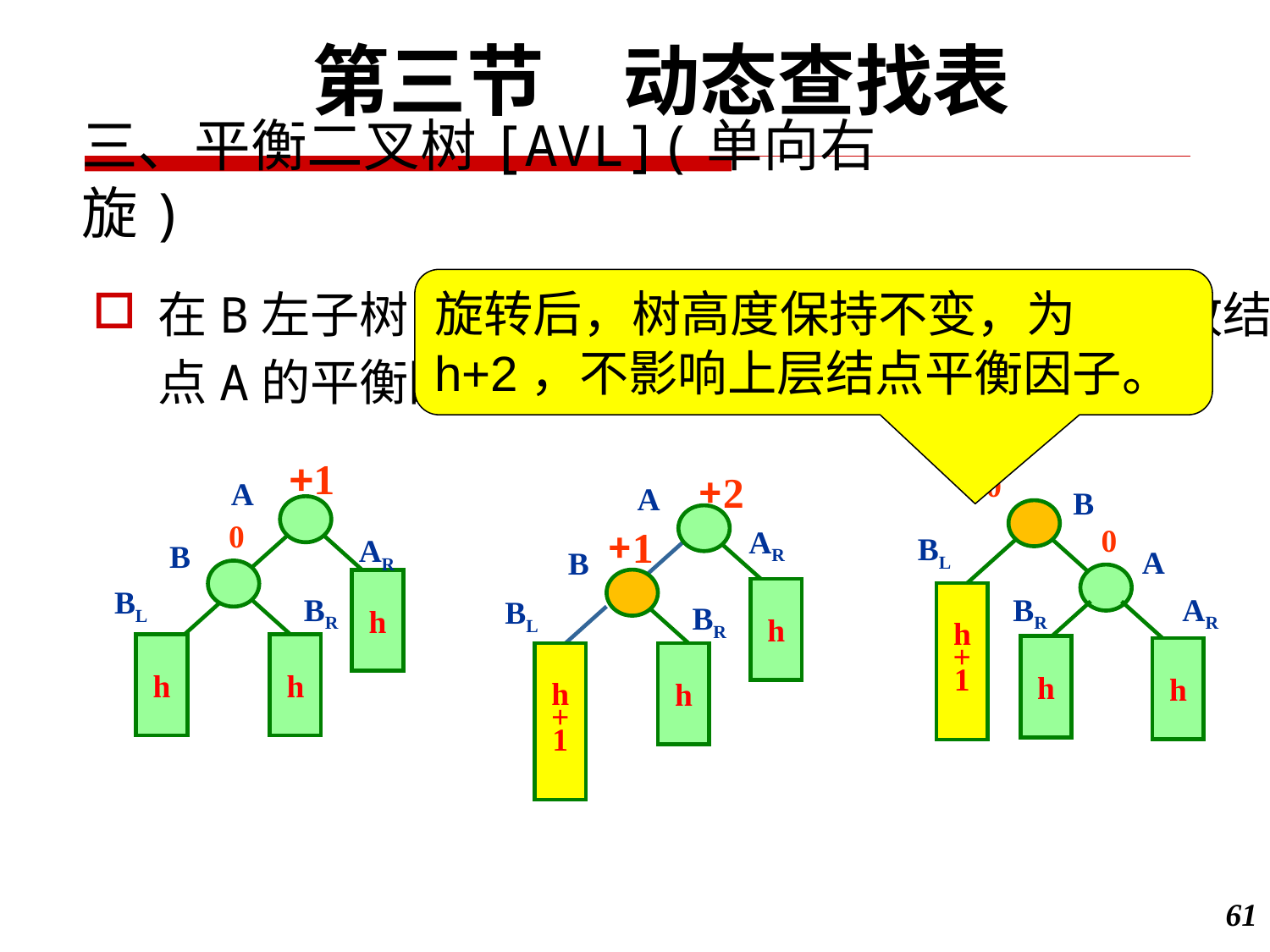

第三节　动态查找表
三、平衡二叉树[AVL](单向右旋)
旋转后，树高度保持不变，为h+2，不影响上层结点平衡因子。
在B左子树BL上插入新结点使其高度增1，导致结点A的平衡因子增到 +2，造成不平衡。
+1
A

0

AR
B

h
BL
BR

h
h
+2
A

+1
AR

B

h
BL
BR

h
+
1
h
0
B

0
BL

A

h
+
1
BR
AR

h
h
61